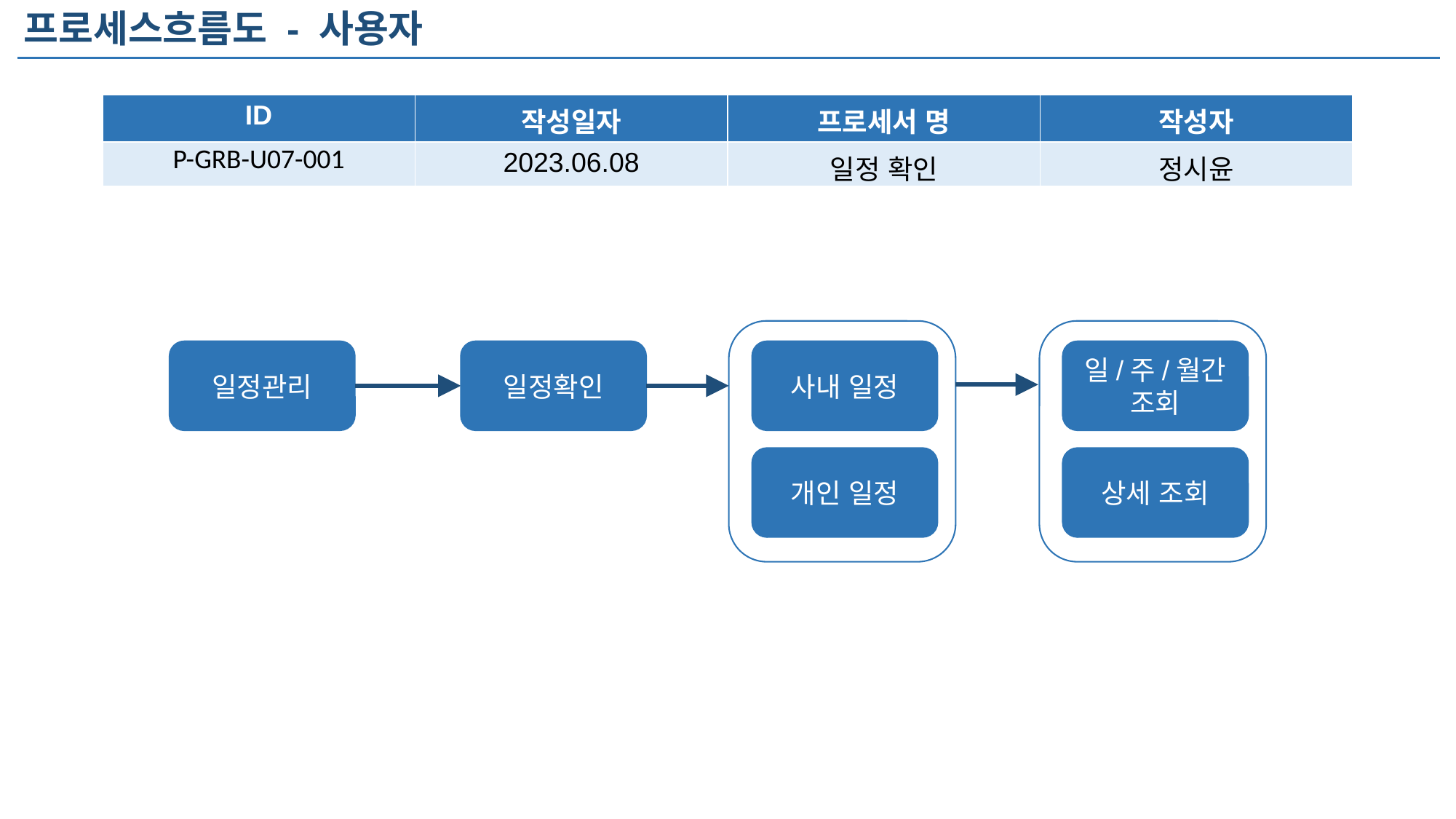

프로세스흐름도 - 사용자
| ID | 작성일자 | 프로세서 명 | 작성자 |
| --- | --- | --- | --- |
| P-GRB-U07-001 | 2023.06.08 | 일정 확인 | 정시윤 |

일정관리
일정확인
사내 일정
일/주/월간 조회
개인 일정
상세 조회